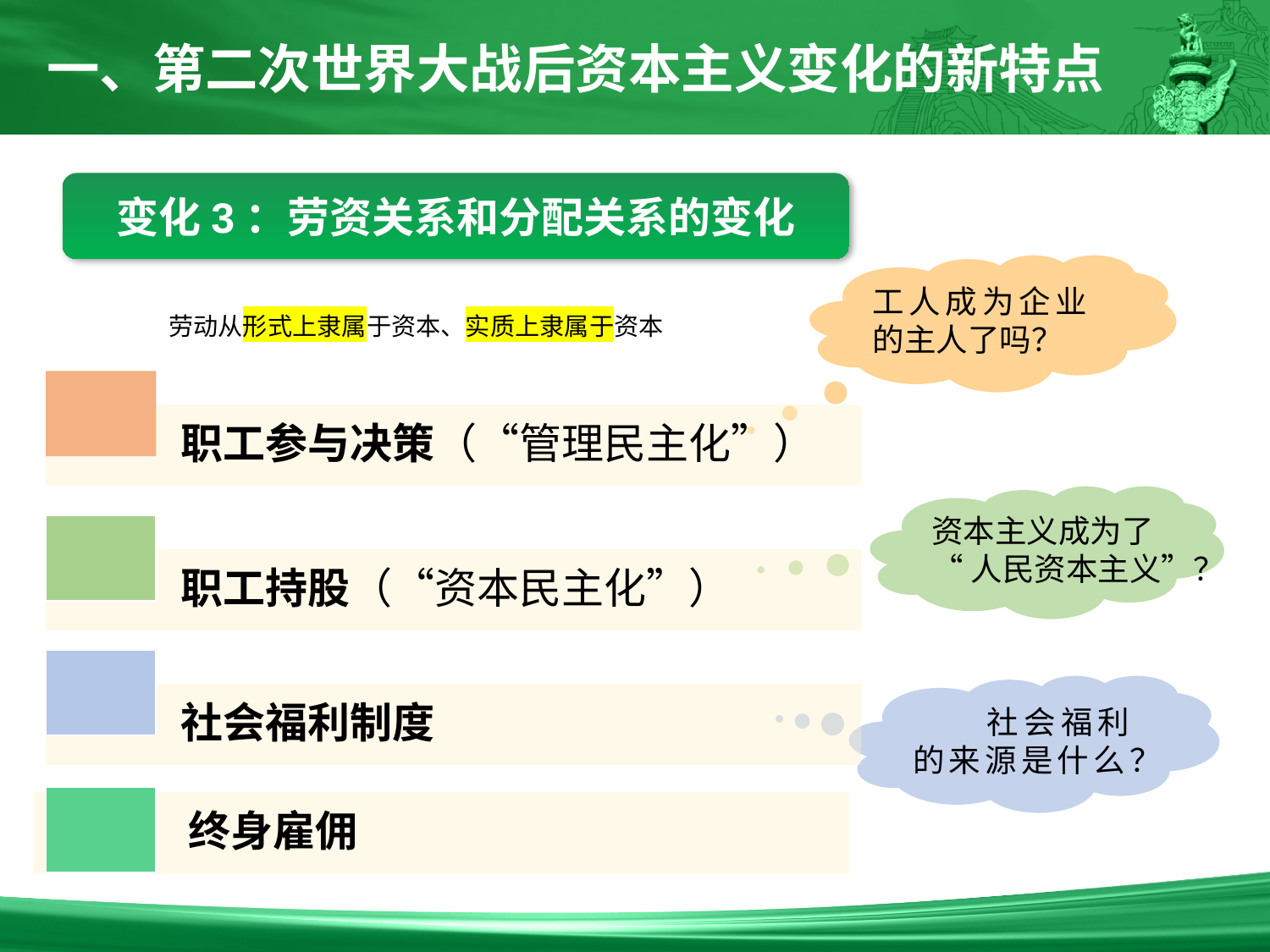

一、第二次世界大战后资本主义变化的新特点
变化3：劳资关系和分配关系的变化
工人成为企业的主人了吗？

职工参与决策（“管理民主化”）
资本主义成为了
“人民资本主义”？

职工持股（“资本民主化”）

　　社会福利的来源是什么？
社会福利制度
劳动从形式上隶属于资本、实质上隶属于资本

 终身雇佣